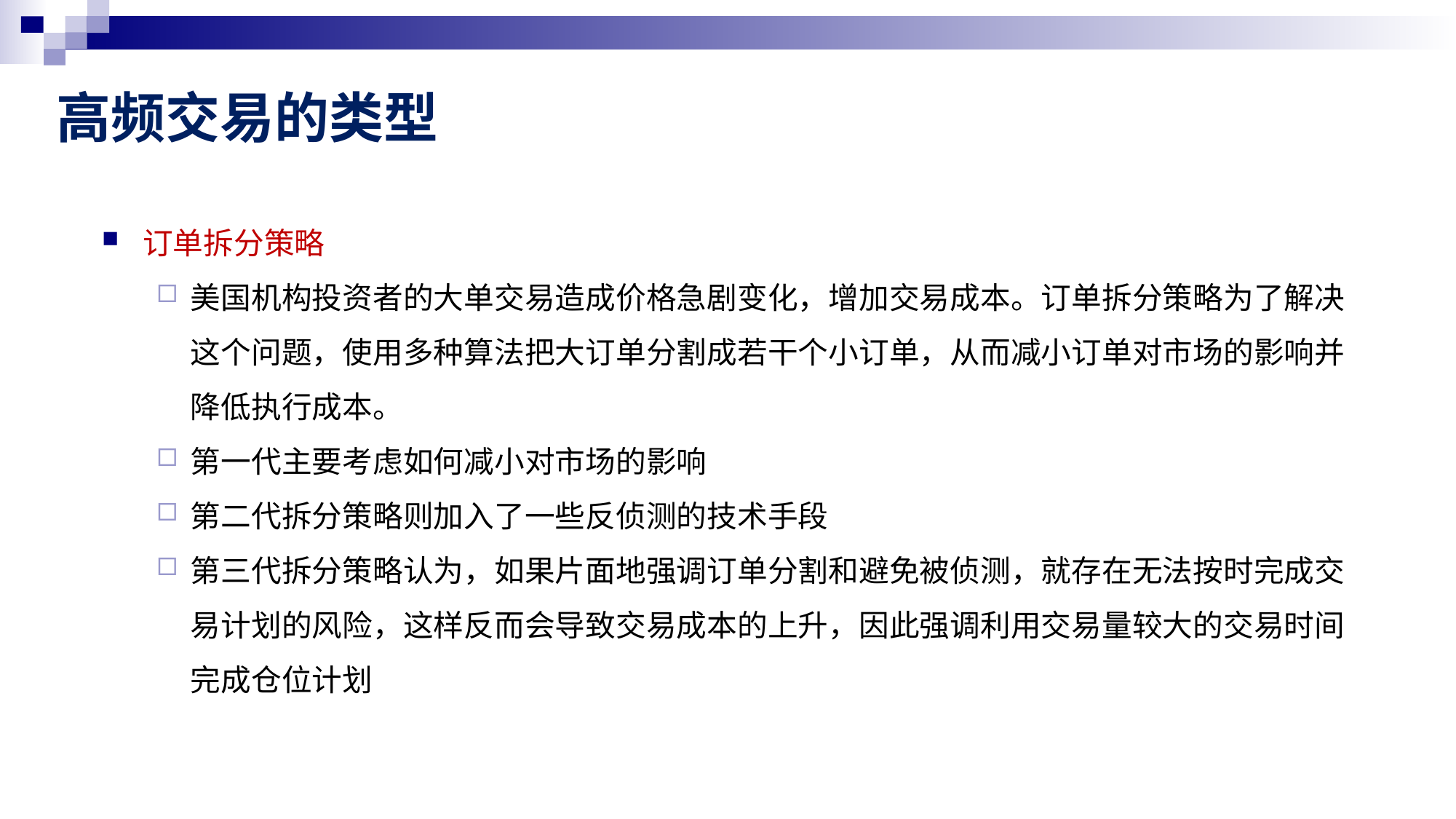

# 高频交易的类型
订单拆分策略
美国机构投资者的大单交易造成价格急剧变化，增加交易成本。订单拆分策略为了解决这个问题，使用多种算法把大订单分割成若干个小订单，从而减小订单对市场的影响并降低执行成本。
第一代主要考虑如何减小对市场的影响
第二代拆分策略则加入了一些反侦测的技术手段
第三代拆分策略认为，如果片面地强调订单分割和避免被侦测，就存在无法按时完成交易计划的风险，这样反而会导致交易成本的上升，因此强调利用交易量较大的交易时间完成仓位计划